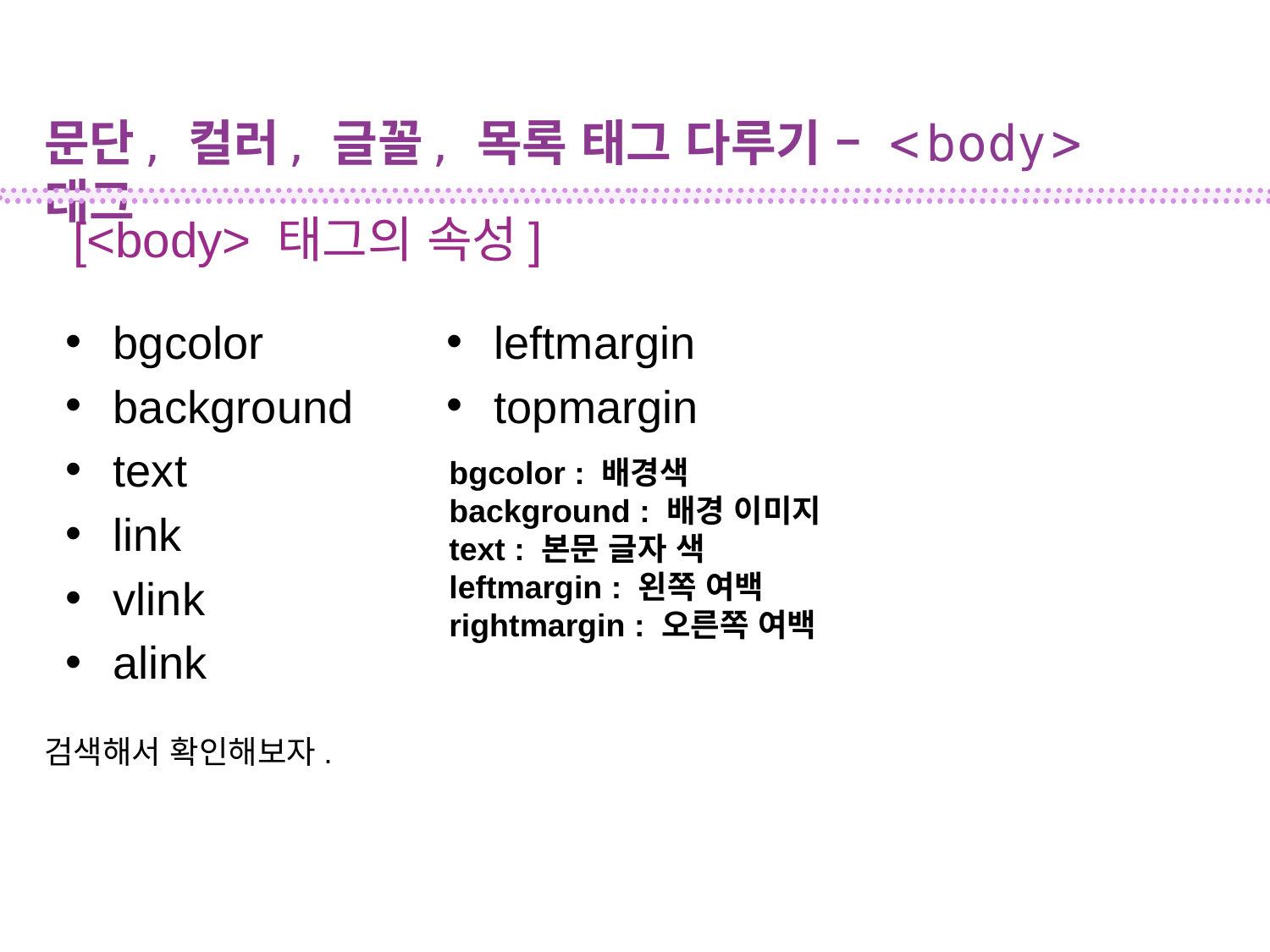

문단, 컬러, 글꼴, 목록 태그 다루기 – <body> 태그

[<body> 태그의 속성]
bgcolor
background
text
link
vlink
alink
leftmargin
topmargin
bgcolor : 배경색
background : 배경 이미지
text : 본문 글자 색
leftmargin : 왼쪽 여백
rightmargin : 오른쪽 여백
검색해서 확인해보자.